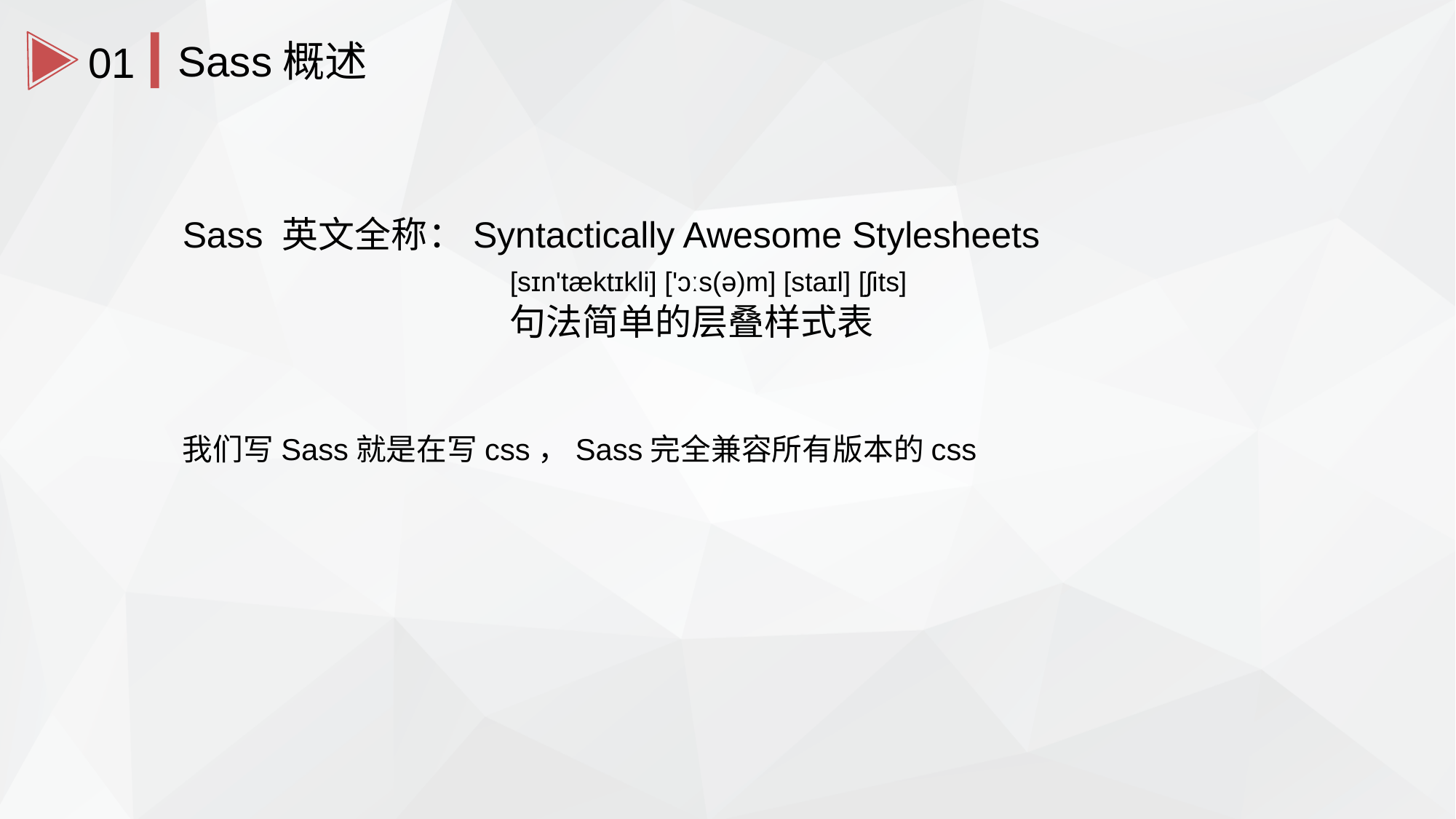

Sass概述
01

Sass 英文全称：Syntactically Awesome Stylesheets
			[sɪn'tæktɪkli] ['ɔːs(ə)m] [staɪl] [ʃits]
			句法简单的层叠样式表

我们写Sass就是在写css，Sass完全兼容所有版本的css